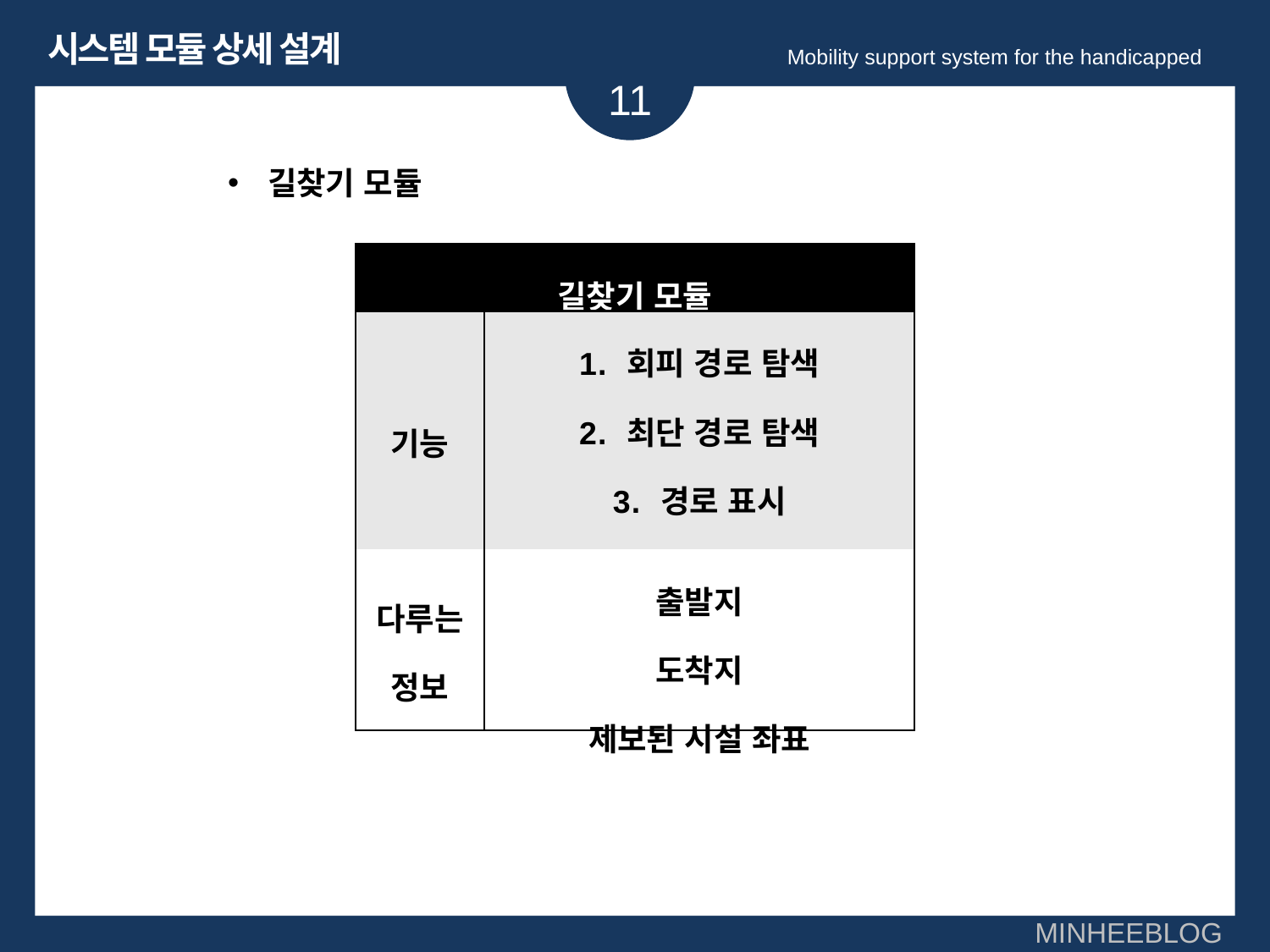

시스템 모듈 상세 설계
Mobility support system for the handicapped
11

길찾기 모듈
| 길찾기 모듈 |  |
| --- | --- |
| 기능 | 회피 경로 탐색 최단 경로 탐색 경로 표시 길 안내 |
| 다루는 정보 | 출발지 도착지 제보된 시설 좌표 |
우클릭 그림바꾸기로
그림바꿔주세요
MINHEEBLOG